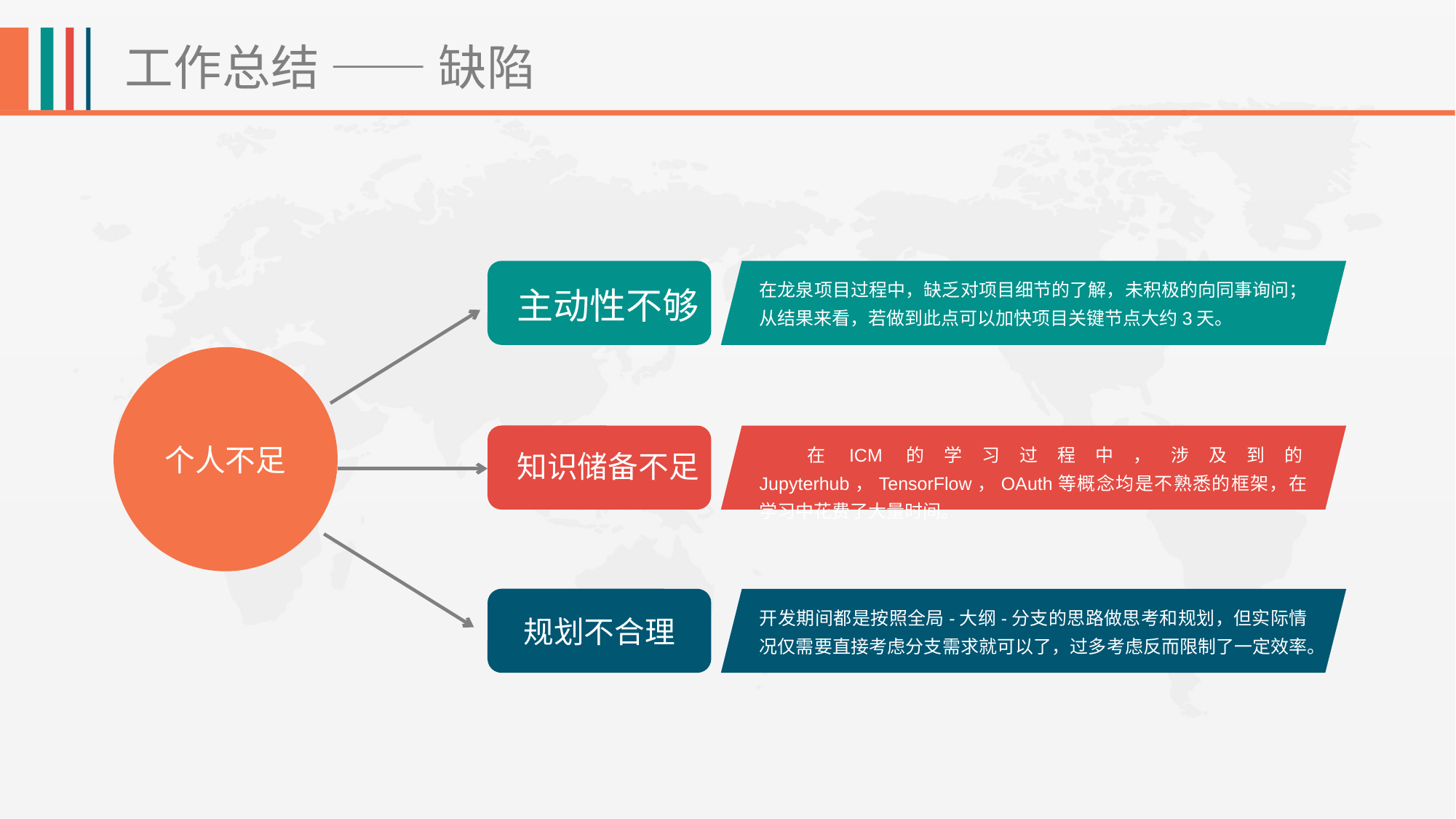

工作总结 —— 缺陷

主动性不够

在龙泉项目过程中，缺乏对项目细节的了解，未积极的向同事询问；从结果来看，若做到此点可以加快项目关键节点大约3天。

个人不足

知识储备不足

 在ICM的学习过程中，涉及到的Jupyterhub，TensorFlow，OAuth等概念均是不熟悉的框架，在学习中花费了大量时间。
规划不合理

开发期间都是按照全局-大纲-分支的思路做思考和规划，但实际情况仅需要直接考虑分支需求就可以了，过多考虑反而限制了一定效率。